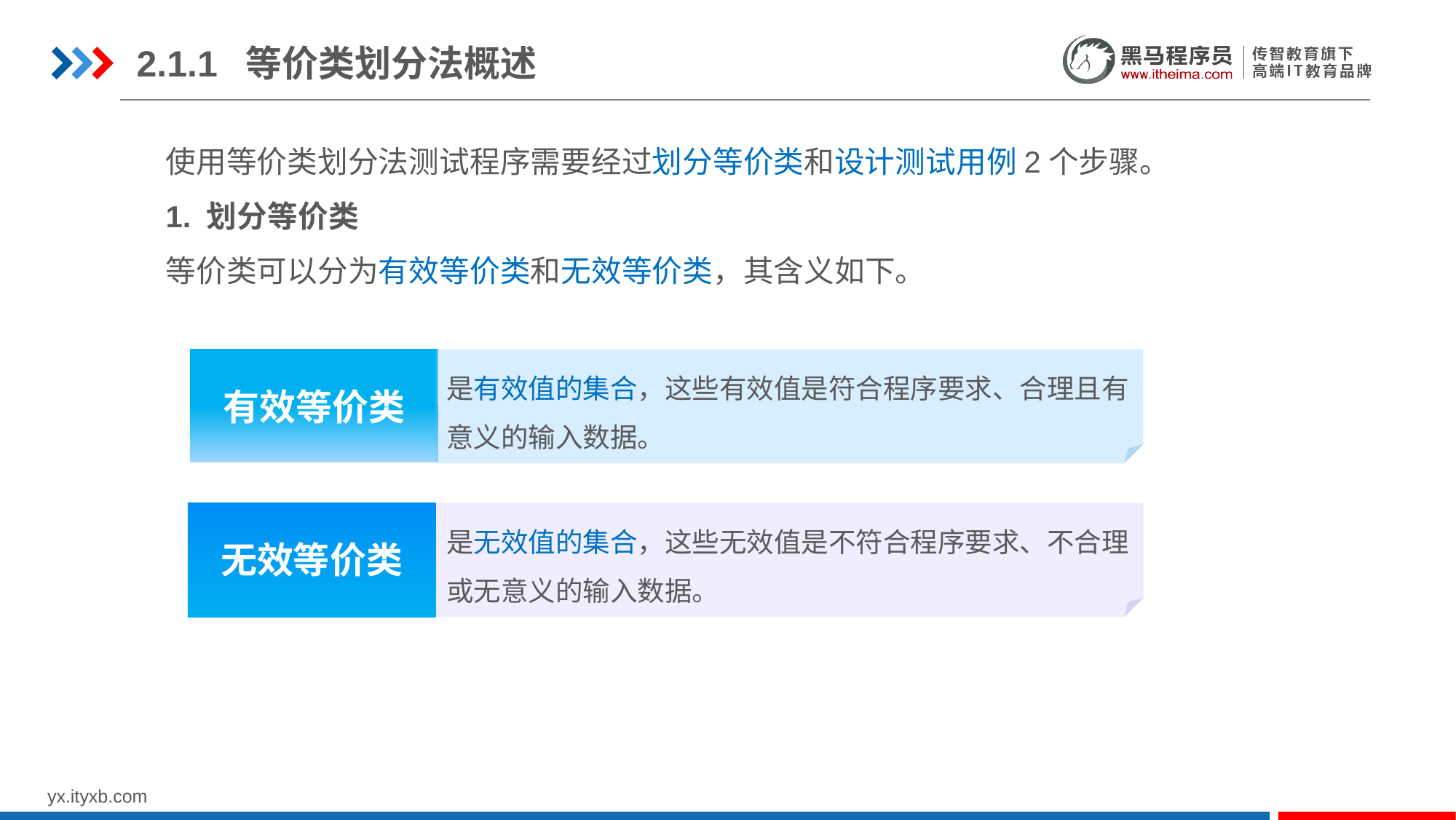

2.1.1	等价类划分法概述
使用等价类划分法测试程序需要经过划分等价类和设计测试用例2个步骤。
1. 划分等价类
等价类可以分为有效等价类和无效等价类，其含义如下。
是有效值的集合，这些有效值是符合程序要求、合理且有意义的输入数据。

有效等价类

是无效值的集合，这些无效值是不符合程序要求、不合理或无意义的输入数据。

无效等价类